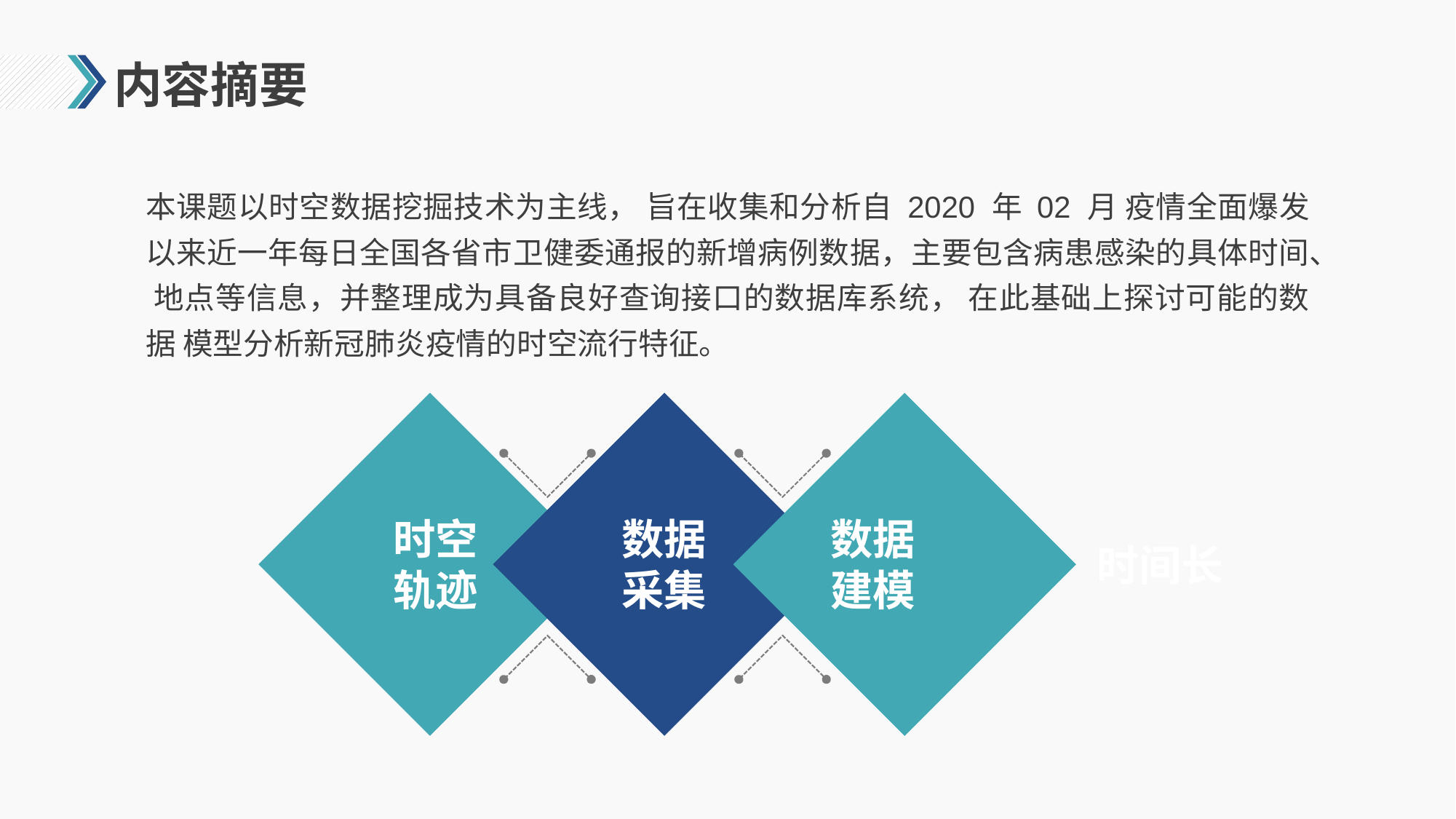

# 内容摘要
本课题以时空数据挖掘技术为主线， 旨在收集和分析自 2020 年 02 月 疫情全面爆发以来近一年每日全国各省市卫健委通报的新增病例数据，主要包含病患感染的具体时间、 地点等信息，并整理成为具备良好查询接口的数据库系统， 在此基础上探讨可能的数据 模型分析新冠肺炎疫情的时空流行特征。

时空轨迹
数据采集
数据建模
时间长